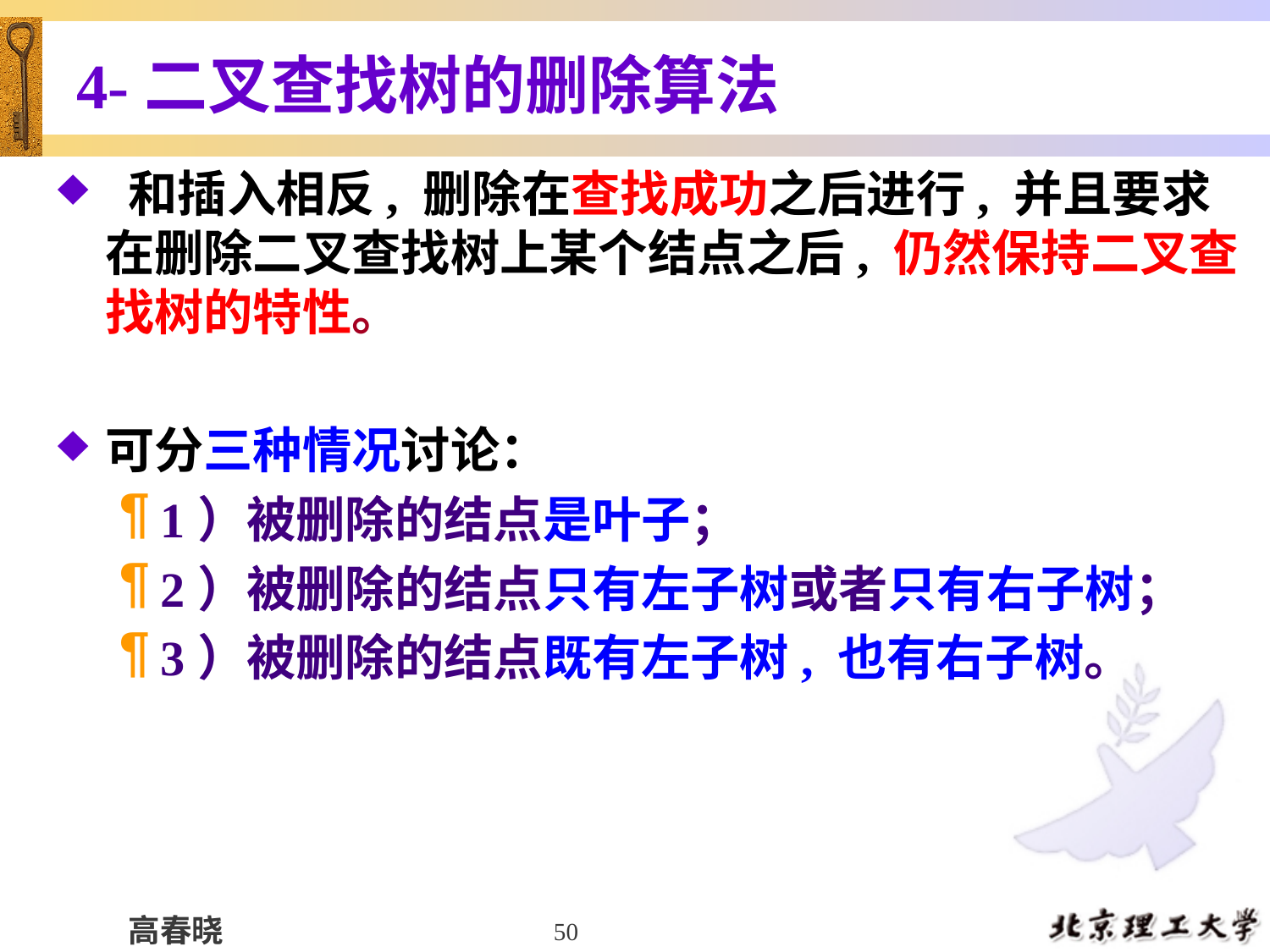

# 4-二叉查找树的删除算法
 和插入相反, 删除在查找成功之后进行, 并且要求在删除二叉查找树上某个结点之后, 仍然保持二叉查找树的特性。

可分三种情况讨论：
1）被删除的结点是叶子；
2）被删除的结点只有左子树或者只有右子树；
3）被删除的结点既有左子树, 也有右子树。

50